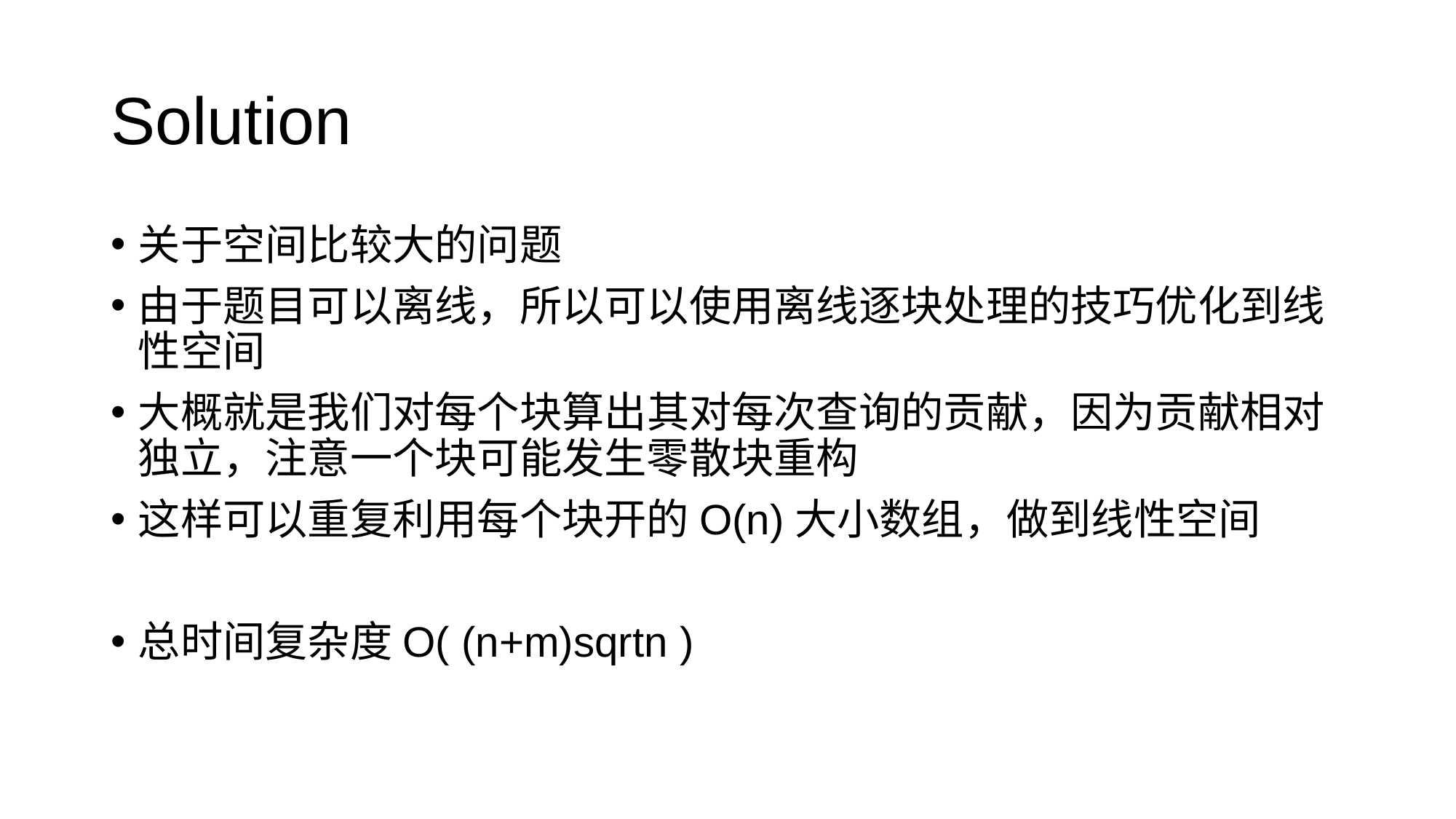

# Solution
关于空间比较大的问题
由于题目可以离线，所以可以使用离线逐块处理的技巧优化到线性空间
大概就是我们对每个块算出其对每次查询的贡献，因为贡献相对独立，注意一个块可能发生零散块重构
这样可以重复利用每个块开的O(n)大小数组，做到线性空间

总时间复杂度O( (n+m)sqrtn )